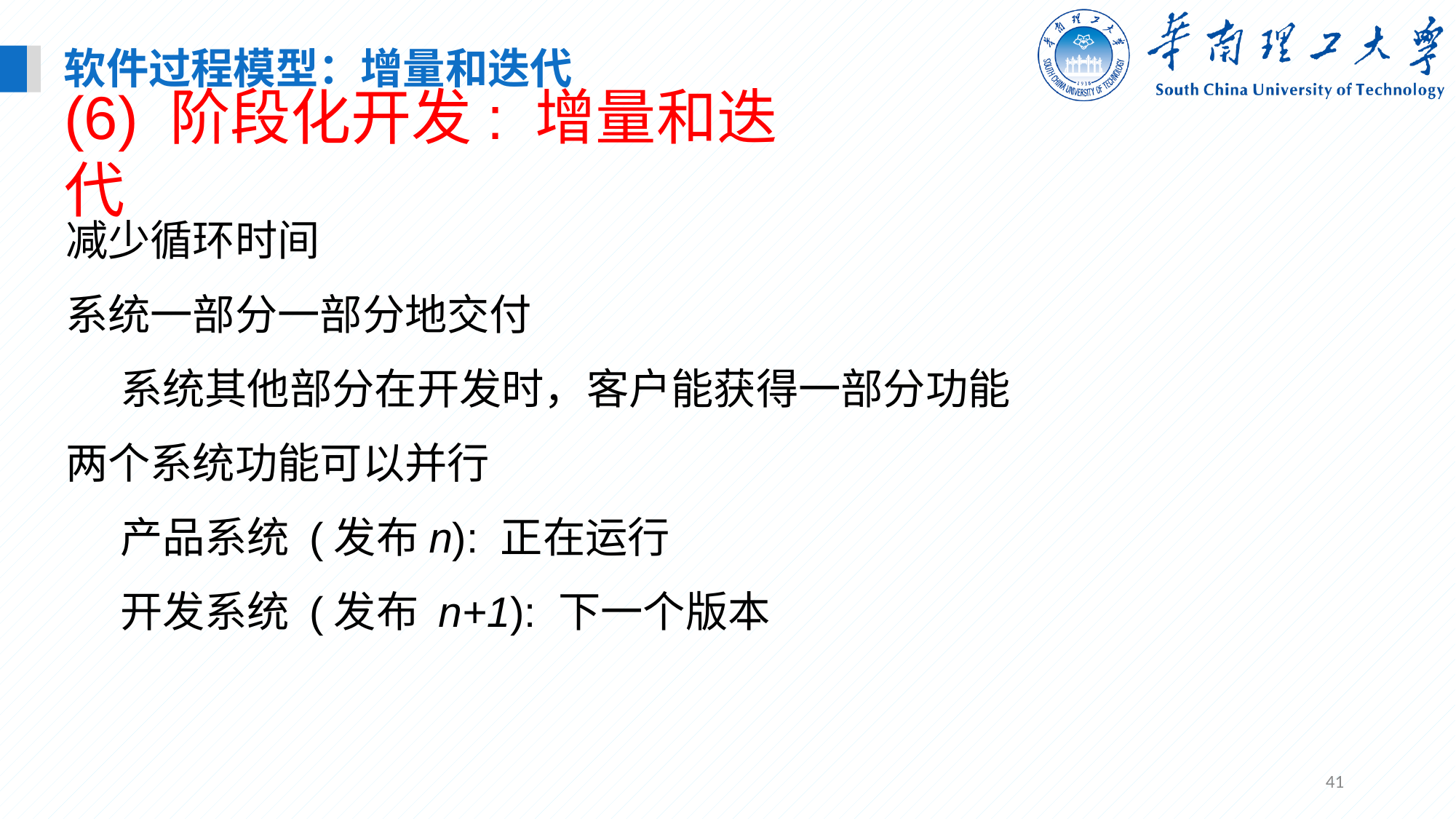

软件过程模型：增量和迭代
(6) 阶段化开发: 增量和迭代
减少循环时间
系统一部分一部分地交付
系统其他部分在开发时，客户能获得一部分功能
两个系统功能可以并行
产品系统 (发布n): 正在运行
开发系统 (发布 n+1): 下一个版本
41